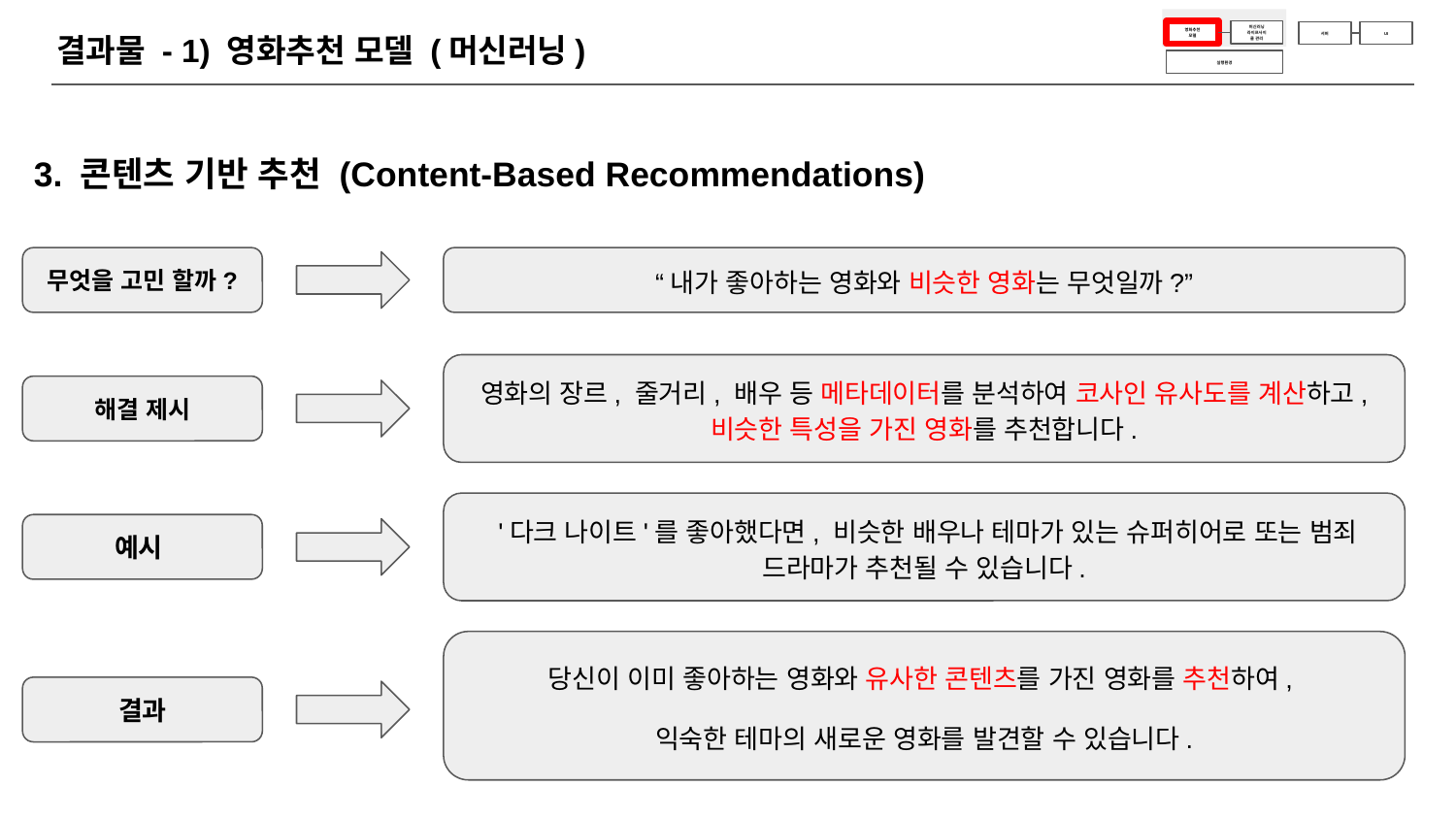

영화추천 모델
머신러닝
라이프사이클 관리
UI
서버
실행환경
결과물 - 1) 영화추천 모델 (머신러닝)
3. 콘텐츠 기반 추천 (Content-Based Recommendations)

무엇을 고민 할까?
“내가 좋아하는 영화와 비슷한 영화는 무엇일까?”

영화의 장르, 줄거리, 배우 등 메타데이터를 분석하여 코사인 유사도를 계산하고, 비슷한 특성을 가진 영화를 추천합니다.
해결 제시

 '다크 나이트'를 좋아했다면, 비슷한 배우나 테마가 있는 슈퍼히어로 또는 범죄 드라마가 추천될 수 있습니다.
예시

당신이 이미 좋아하는 영화와 유사한 콘텐츠를 가진 영화를 추천하여,
익숙한 테마의 새로운 영화를 발견할 수 있습니다.
결과